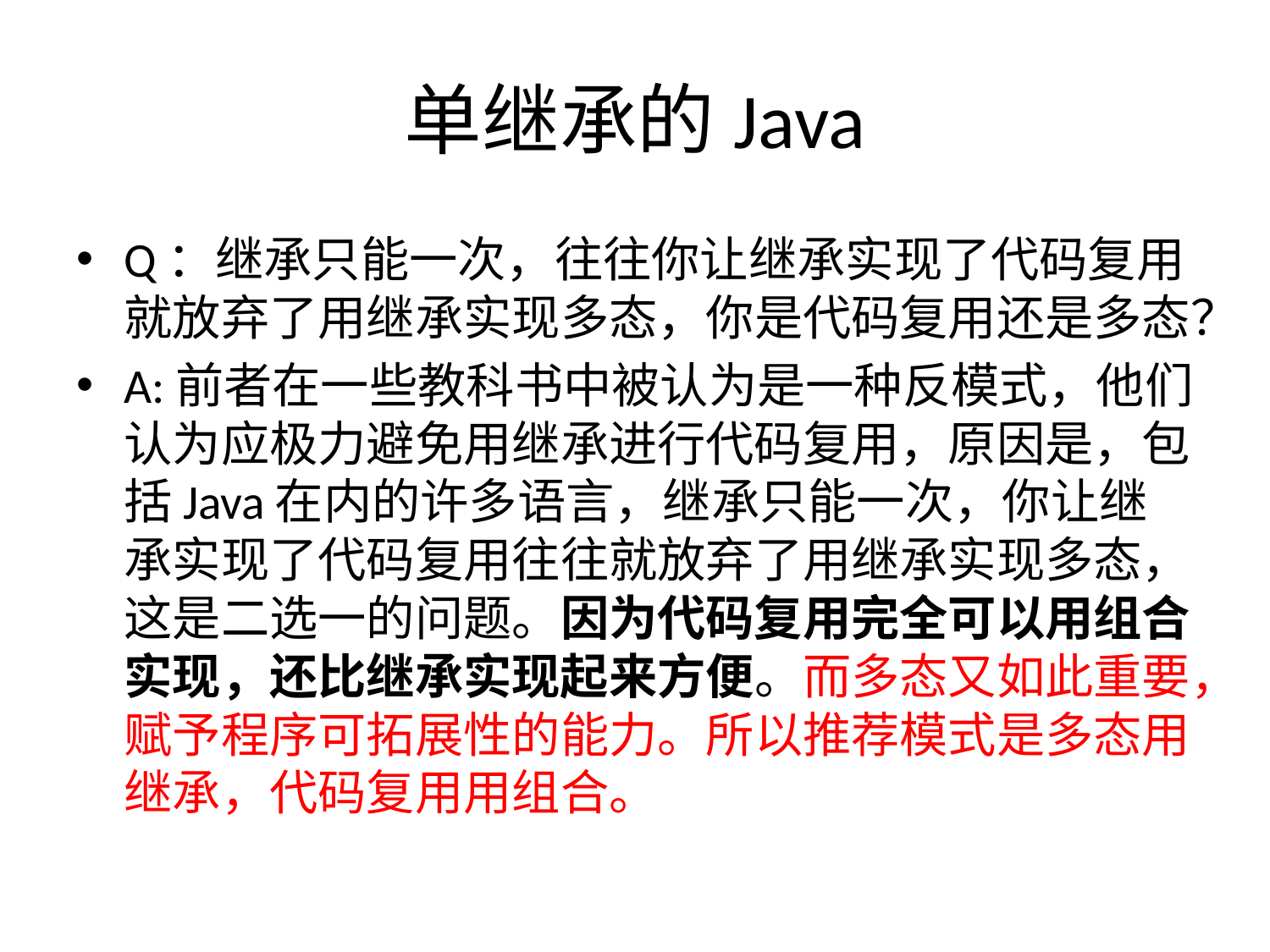

# 单继承的Java
Q：继承只能一次，往往你让继承实现了代码复用就放弃了用继承实现多态，你是代码复用还是多态？
A:前者在一些教科书中被认为是一种反模式，他们认为应极力避免用继承进行代码复用，原因是，包括Java在内的许多语言，继承只能一次，你让继承实现了代码复用往往就放弃了用继承实现多态，这是二选一的问题。因为代码复用完全可以用组合实现，还比继承实现起来方便。而多态又如此重要，赋予程序可拓展性的能力。所以推荐模式是多态用继承，代码复用用组合。